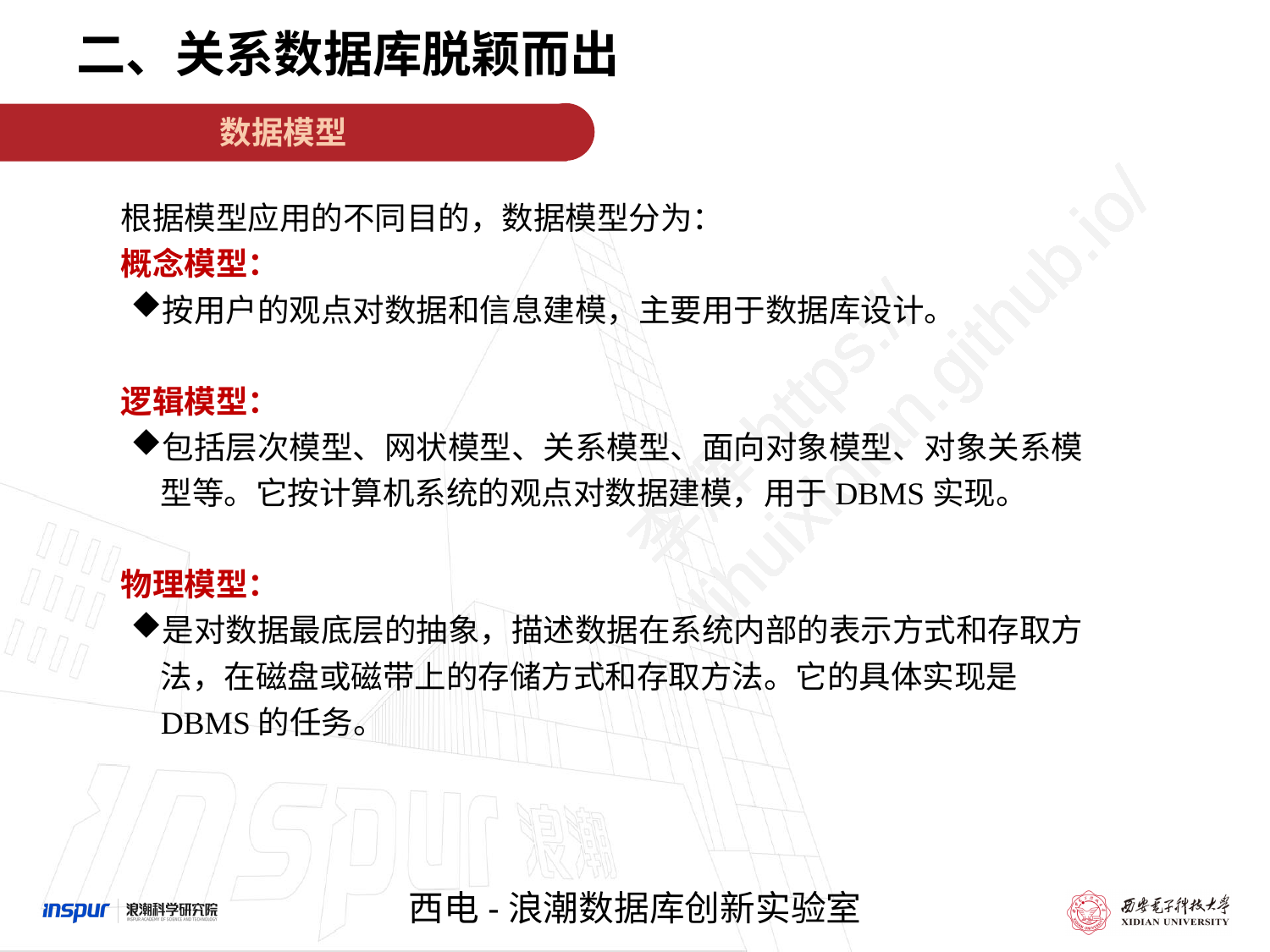

二、关系数据库脱颖而出

数据模型
根据模型应用的不同目的，数据模型分为：
概念模型：
按用户的观点对数据和信息建模，主要用于数据库设计。

逻辑模型：
包括层次模型、网状模型、关系模型、面向对象模型、对象关系模型等。它按计算机系统的观点对数据建模，用于DBMS实现。

物理模型：
是对数据最底层的抽象，描述数据在系统内部的表示方式和存取方法，在磁盘或磁带上的存储方式和存取方法。它的具体实现是DBMS的任务。